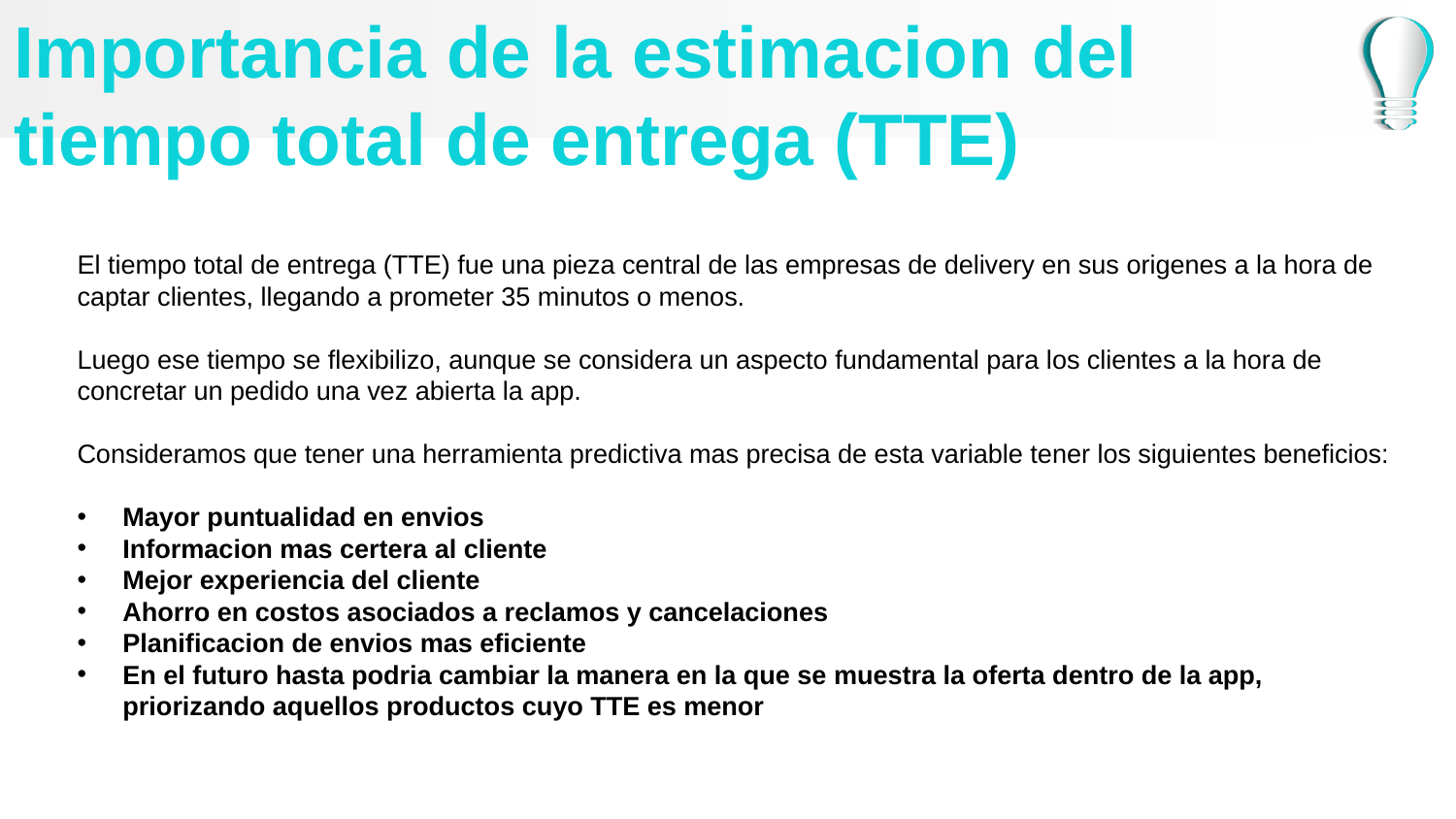

# Importancia de la estimacion del tiempo total de entrega (TTE)

El tiempo total de entrega (TTE) fue una pieza central de las empresas de delivery en sus origenes a la hora de captar clientes, llegando a prometer 35 minutos o menos.

Luego ese tiempo se flexibilizo, aunque se considera un aspecto fundamental para los clientes a la hora de concretar un pedido una vez abierta la app.

Consideramos que tener una herramienta predictiva mas precisa de esta variable tener los siguientes beneficios:

Mayor puntualidad en envios
Informacion mas certera al cliente
Mejor experiencia del cliente
Ahorro en costos asociados a reclamos y cancelaciones
Planificacion de envios mas eficiente
En el futuro hasta podria cambiar la manera en la que se muestra la oferta dentro de la app, priorizando aquellos productos cuyo TTE es menor
모바일 이미지